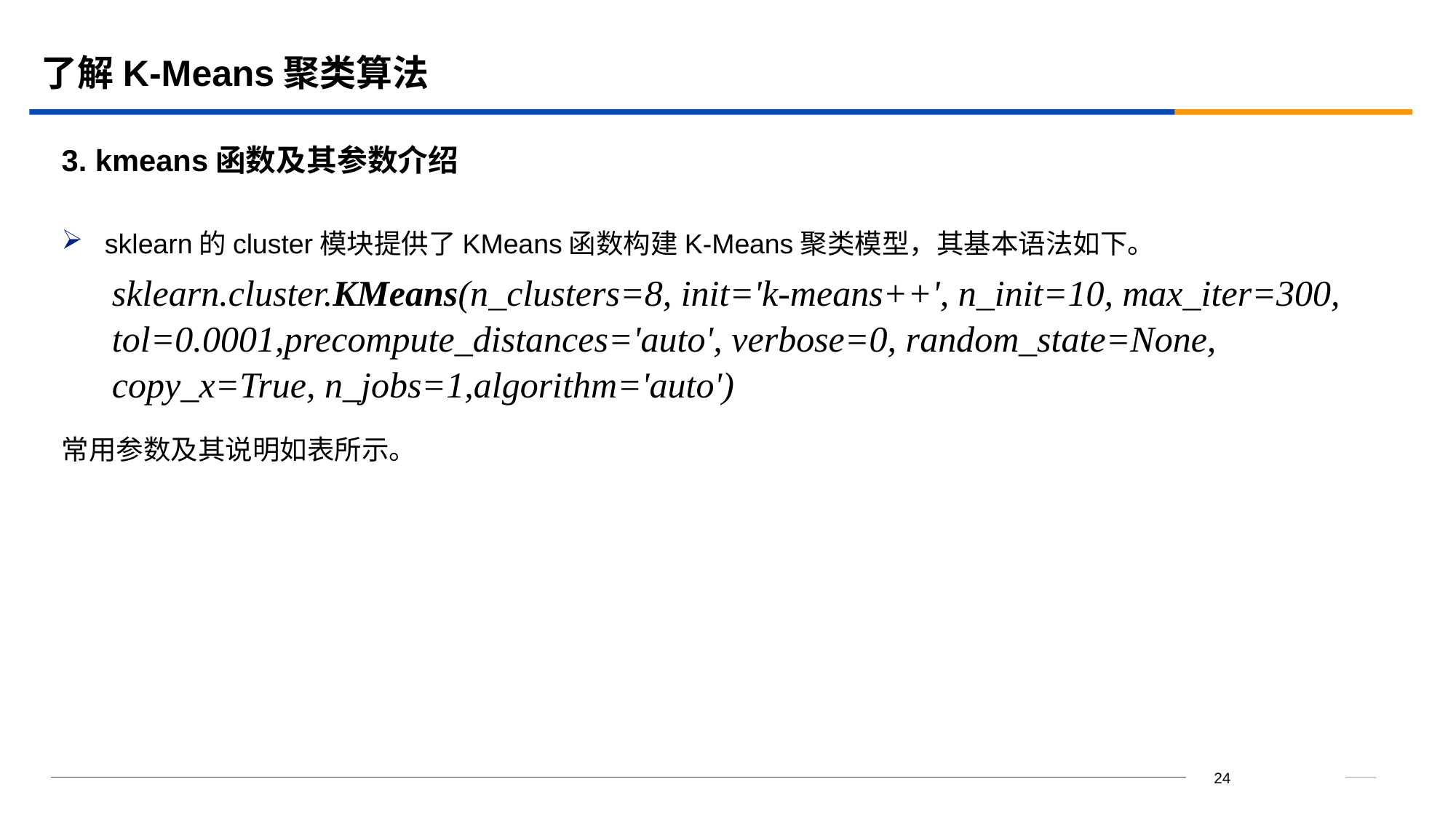

# 了解K-Means聚类算法
3. kmeans函数及其参数介绍
sklearn的cluster模块提供了KMeans函数构建K-Means聚类模型，其基本语法如下。
sklearn.cluster.KMeans(n_clusters=8, init='k-means++', n_init=10, max_iter=300, tol=0.0001,precompute_distances='auto', verbose=0, random_state=None, copy_x=True, n_jobs=1,algorithm='auto')
常用参数及其说明如表所示。